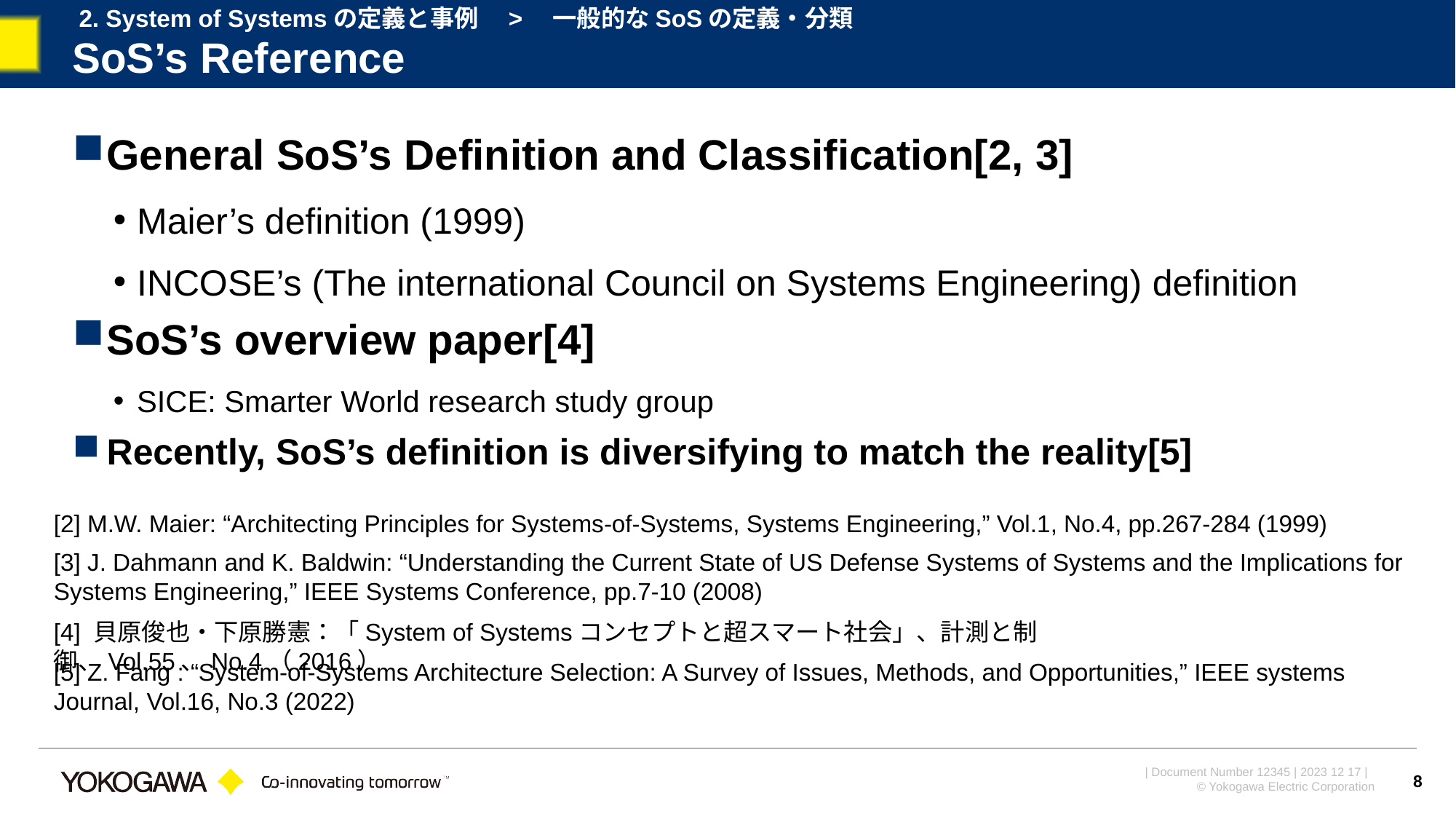

2. System of Systemsの定義と事例　>　一般的なSoSの定義・分類
# SoS’s Reference
General SoS’s Definition and Classification[2, 3]
Maier’s definition (1999)
INCOSE’s (The international Council on Systems Engineering) definition
SoS’s overview paper[4]
SICE: Smarter World research study group
Recently, SoS’s definition is diversifying to match the reality[5]
[2] M.W. Maier: “Architecting Principles for Systems-of-Systems, Systems Engineering,” Vol.1, No.4, pp.267-284 (1999)
[3] J. Dahmann and K. Baldwin: “Understanding the Current State of US Defense Systems of Systems and the Implications for Systems Engineering,” IEEE Systems Conference, pp.7-10 (2008)
[4] 貝原俊也・下原勝憲：「System of Systemsコンセプトと超スマート社会」、計測と制御、Vol.55、No.4（2016）
[5] Z. Fang : “System-of-Systems Architecture Selection: A Survey of Issues, Methods, and Opportunities,” IEEE systems Journal, Vol.16, No.3 (2022)
8